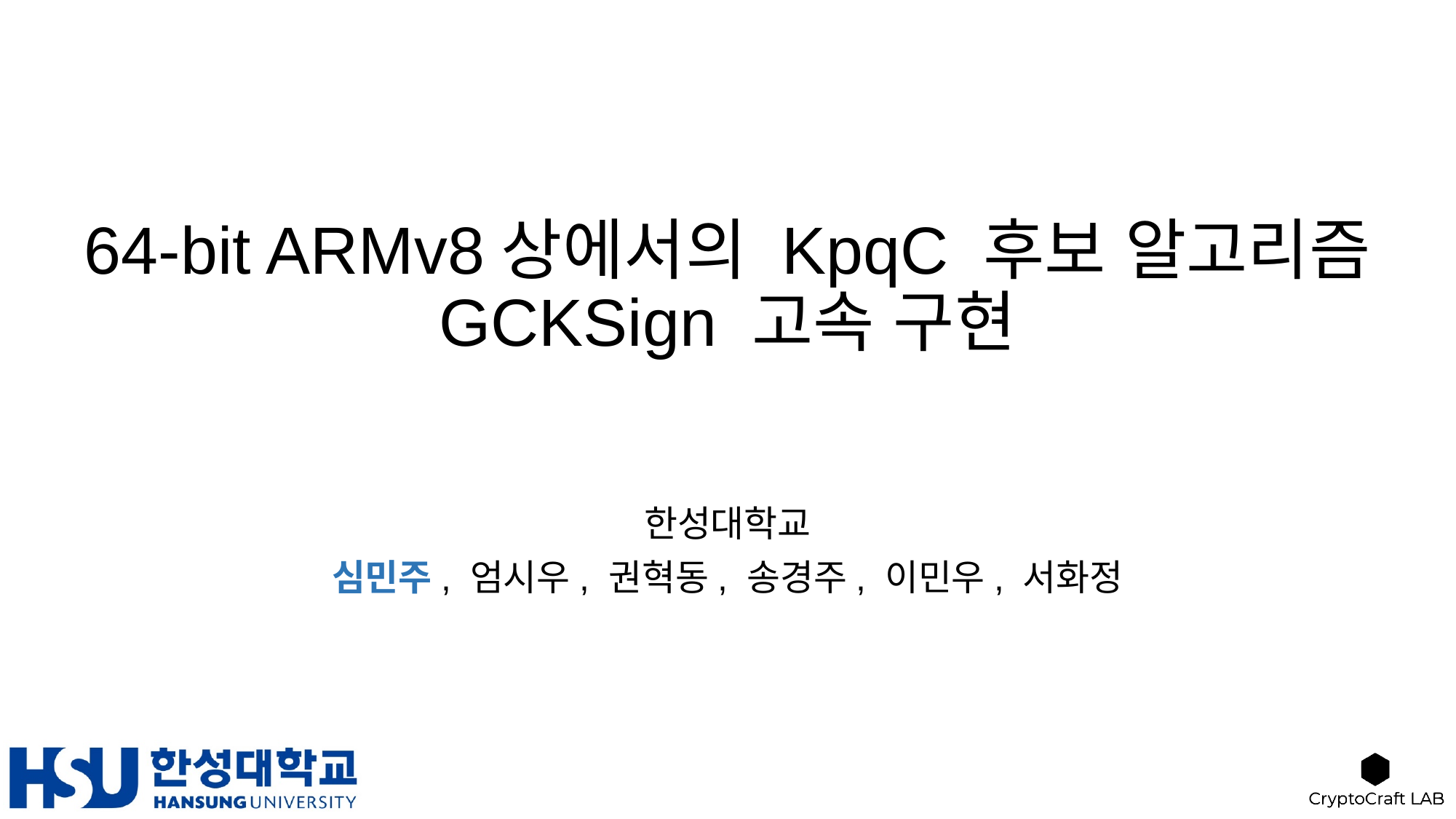

# 64-bit ARMv8상에서의 KpqC 후보 알고리즘 GCKSign 고속 구현
한성대학교
심민주, 엄시우, 권혁동, 송경주, 이민우, 서화정